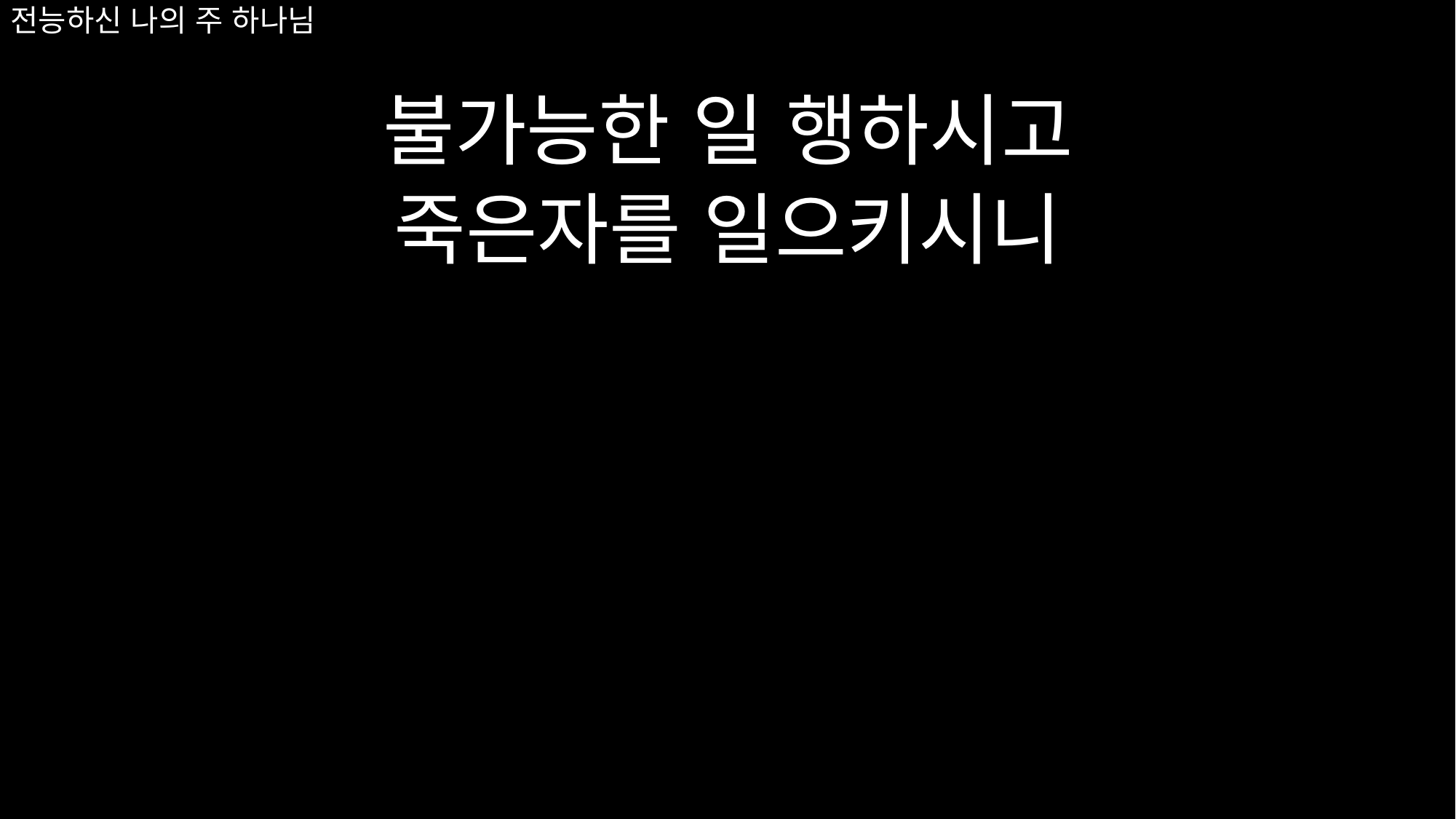

불가능한 일 행하시고
죽은자를 일으키시니

# 전능하신 나의 주 하나님